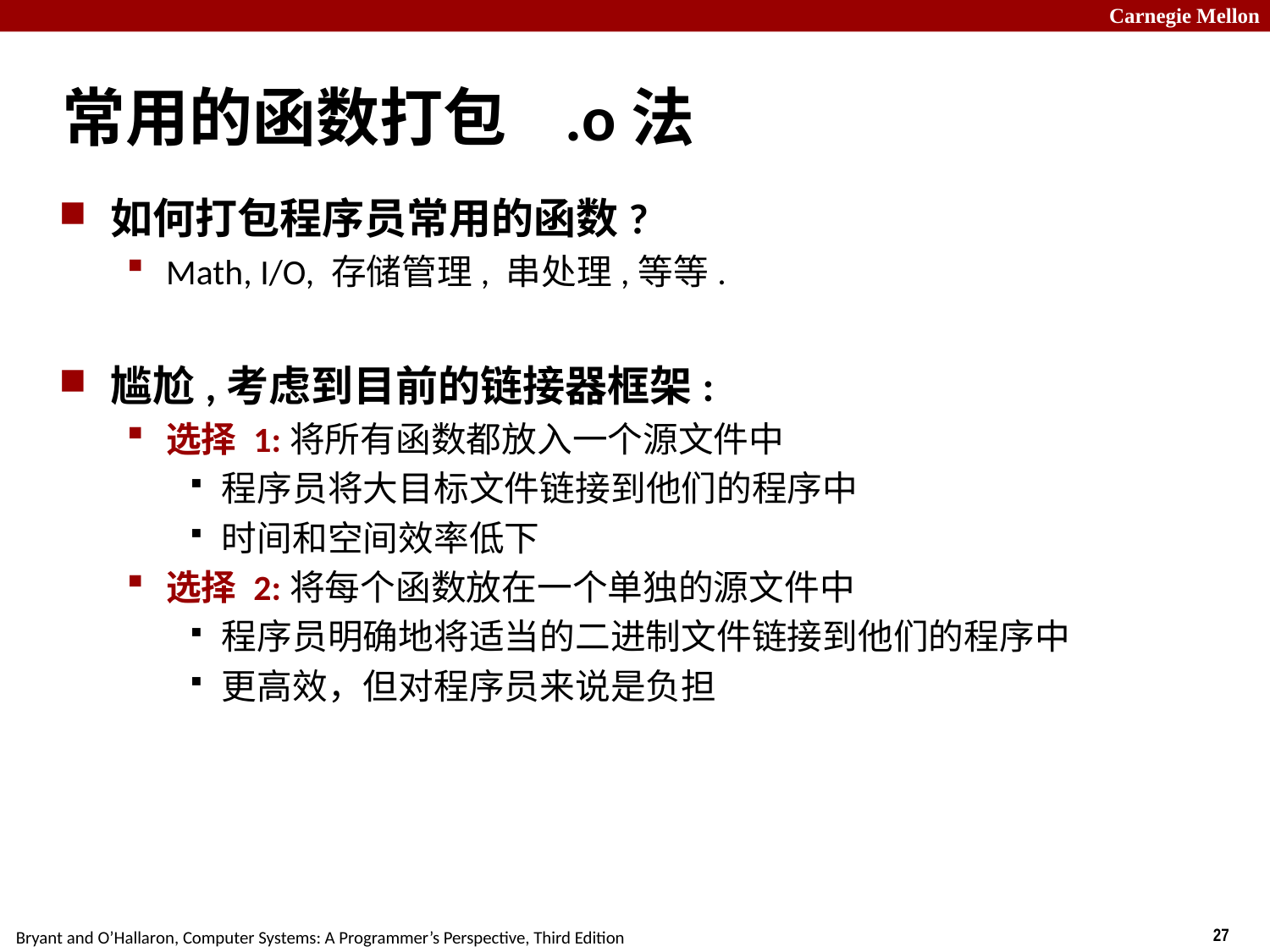

常用的函数打包   .o法
如何打包程序员常用的函数?
Math, I/O, 存储管理, 串处理,等等.

尴尬,考虑到目前的链接器框架:
选择 1:将所有函数都放入一个源文件中
程序员将大目标文件链接到他们的程序中
时间和空间效率低下
选择 2:将每个函数放在一个单独的源文件中
程序员明确地将适当的二进制文件链接到他们的程序中
更高效，但对程序员来说是负担